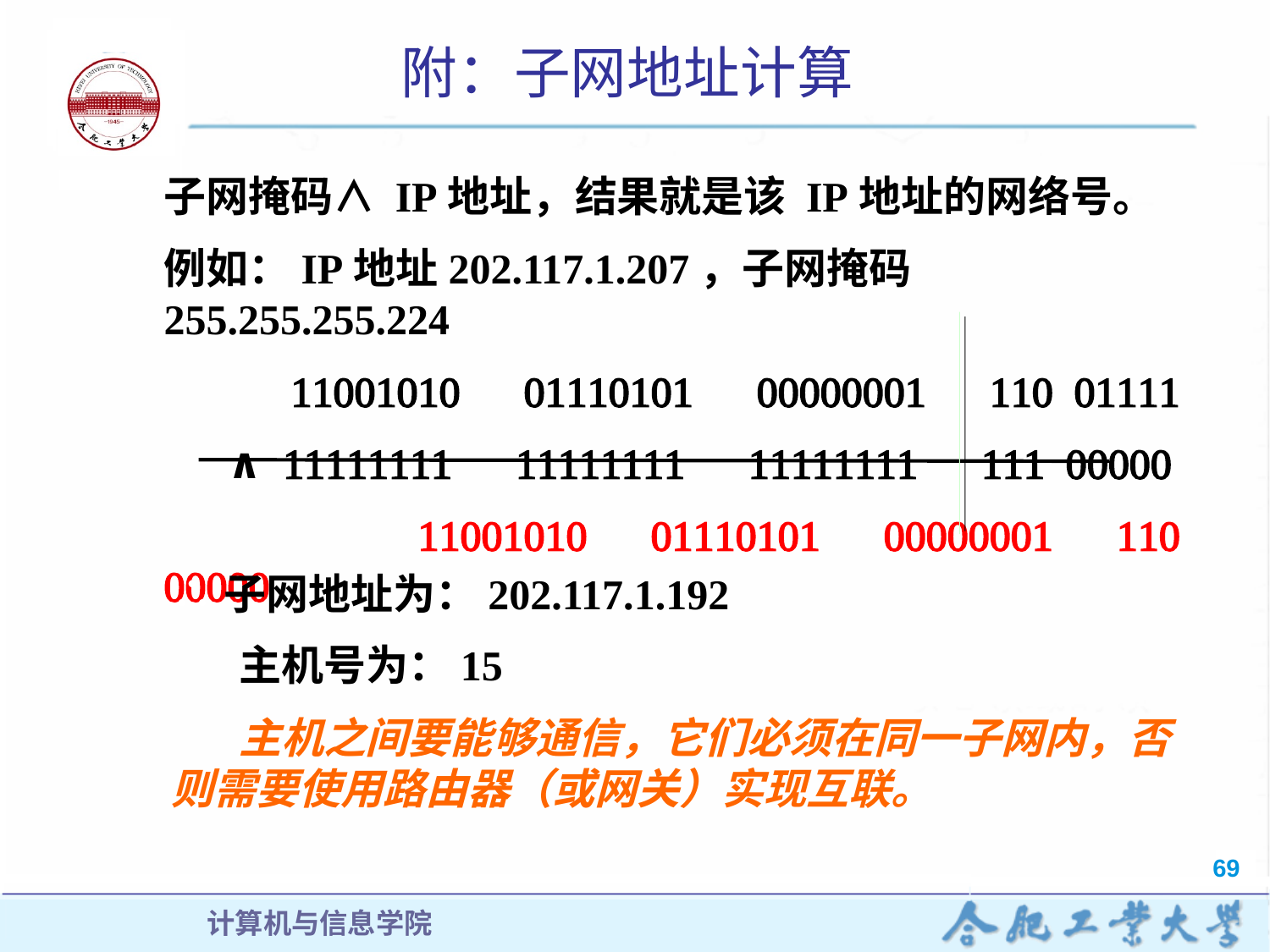

附：子网地址计算
子网掩码∧ IP地址，结果就是该 IP地址的网络号。
例如：IP地址202.117.1.207，子网掩码255.255.255.224
            11001010   01110101   00000001   110 01111
      ∧  11111111   11111111   11111111   111 00000
            11001010   01110101   00000001   110 00000

∴子网地址为：202.117.1.192
      主机号为：15
      主机之间要能够通信，它们必须在同一子网内，否则需要使用路由器（或网关）实现互联。